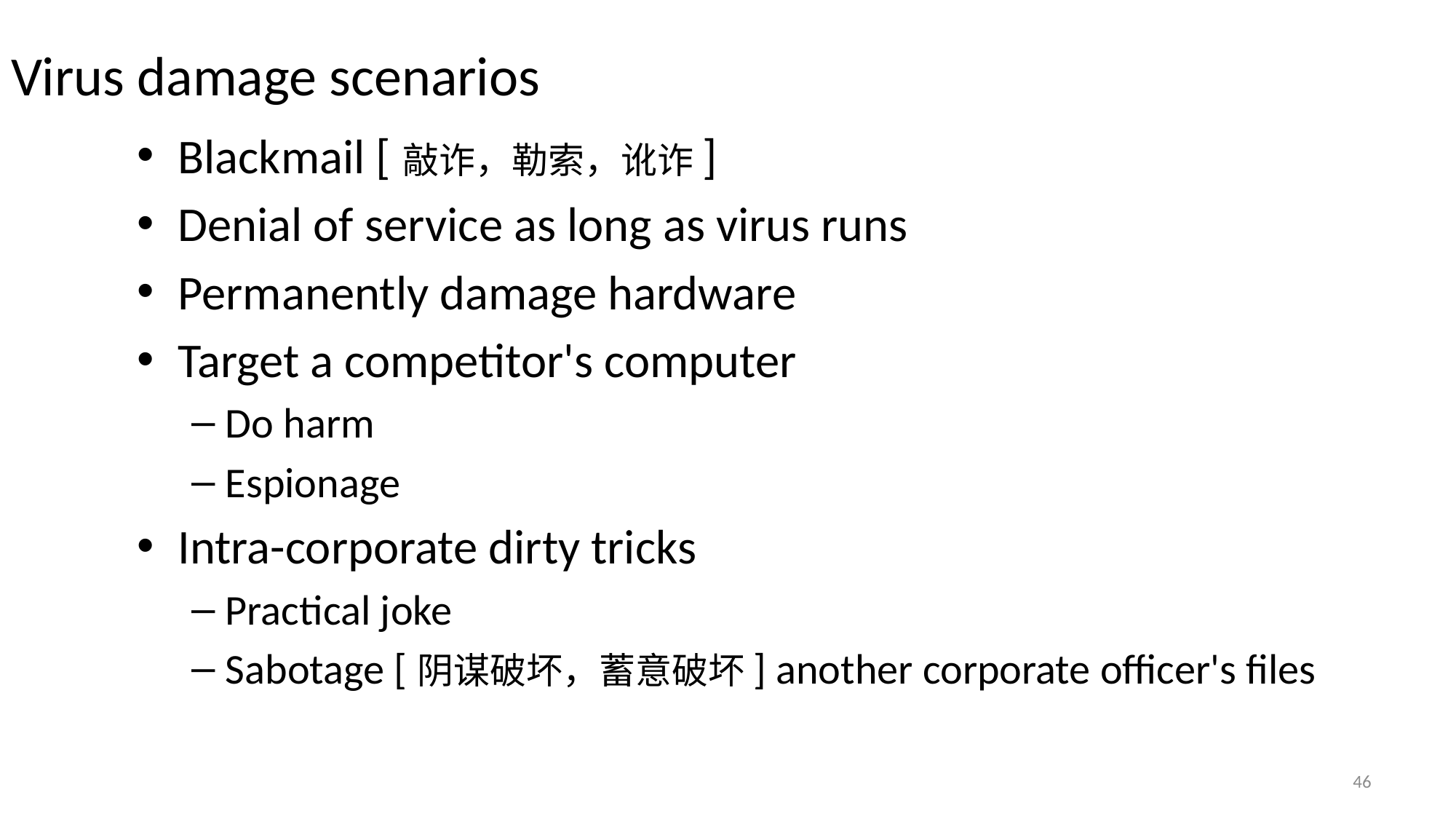

# Virus damage scenarios
Blackmail [敲诈，勒索，讹诈]
Denial of service as long as virus runs
Permanently damage hardware
Target a competitor's computer
Do harm
Espionage
Intra-corporate dirty tricks
Practical joke
Sabotage [阴谋破坏，蓄意破坏] another corporate officer's files
46